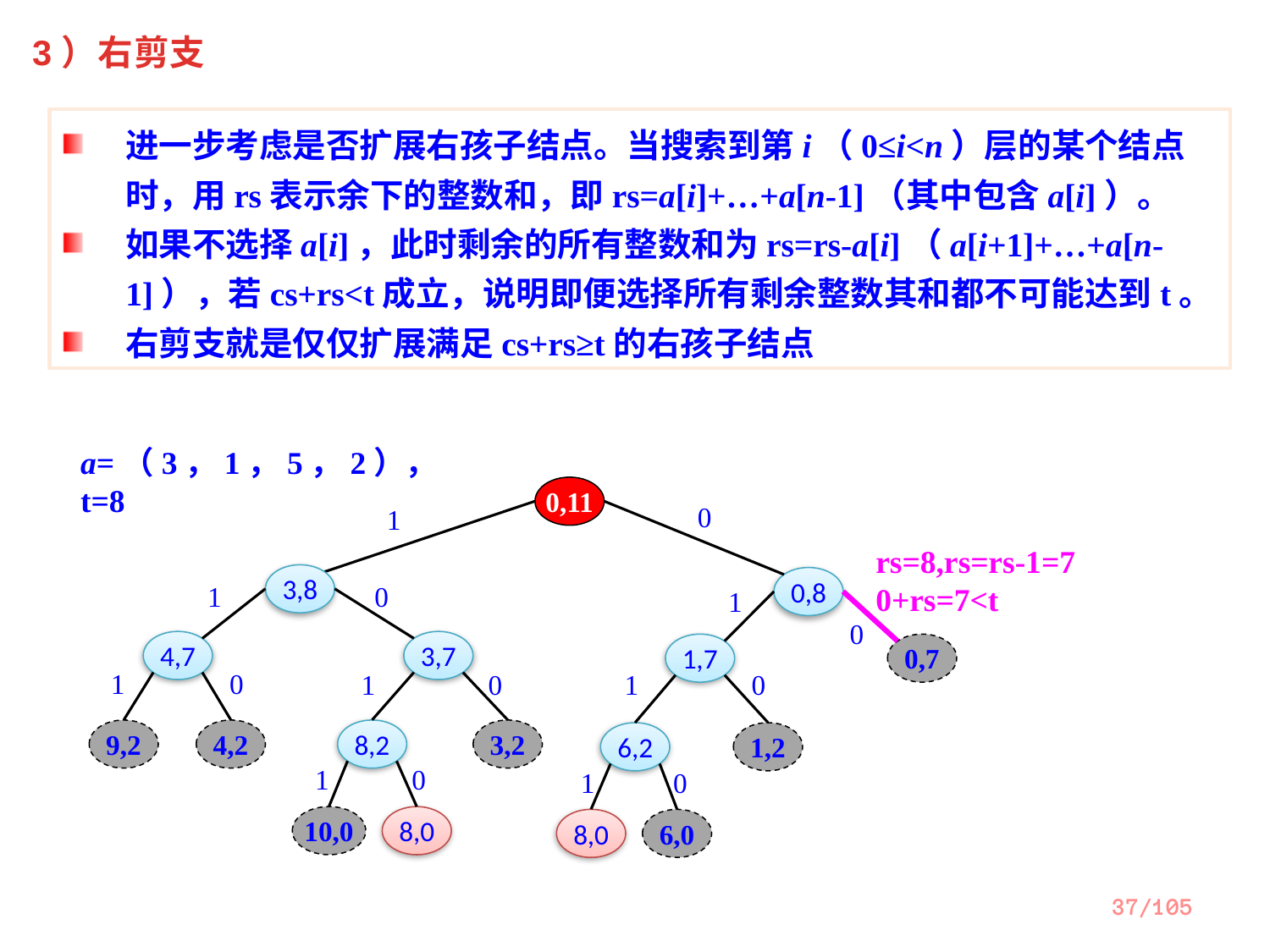

3）右剪支
进一步考虑是否扩展右孩子结点。当搜索到第i（0≤i<n）层的某个结点时，用rs表示余下的整数和，即rs=a[i]+…+a[n-1]（其中包含a[i]）。
如果不选择a[i]，此时剩余的所有整数和为rs=rs-a[i]（a[i+1]+…+a[n-1]），若cs+rs<t成立，说明即便选择所有剩余整数其和都不可能达到t。
右剪支就是仅仅扩展满足cs+rs≥t的右孩子结点
a=（3，1，5，2），t=8
0,11
0

1
rs=8,rs=rs-1=7
0+rs=7<t
3,8
0,8
1
0
1

0
4,7
3,7
1,7
0,7
1
0
1
0
1
0

9,2
4,2
8,2
3,2
6,2
1,2

1
0

1
0
10,0
8,0
8,0
6,0
37/105